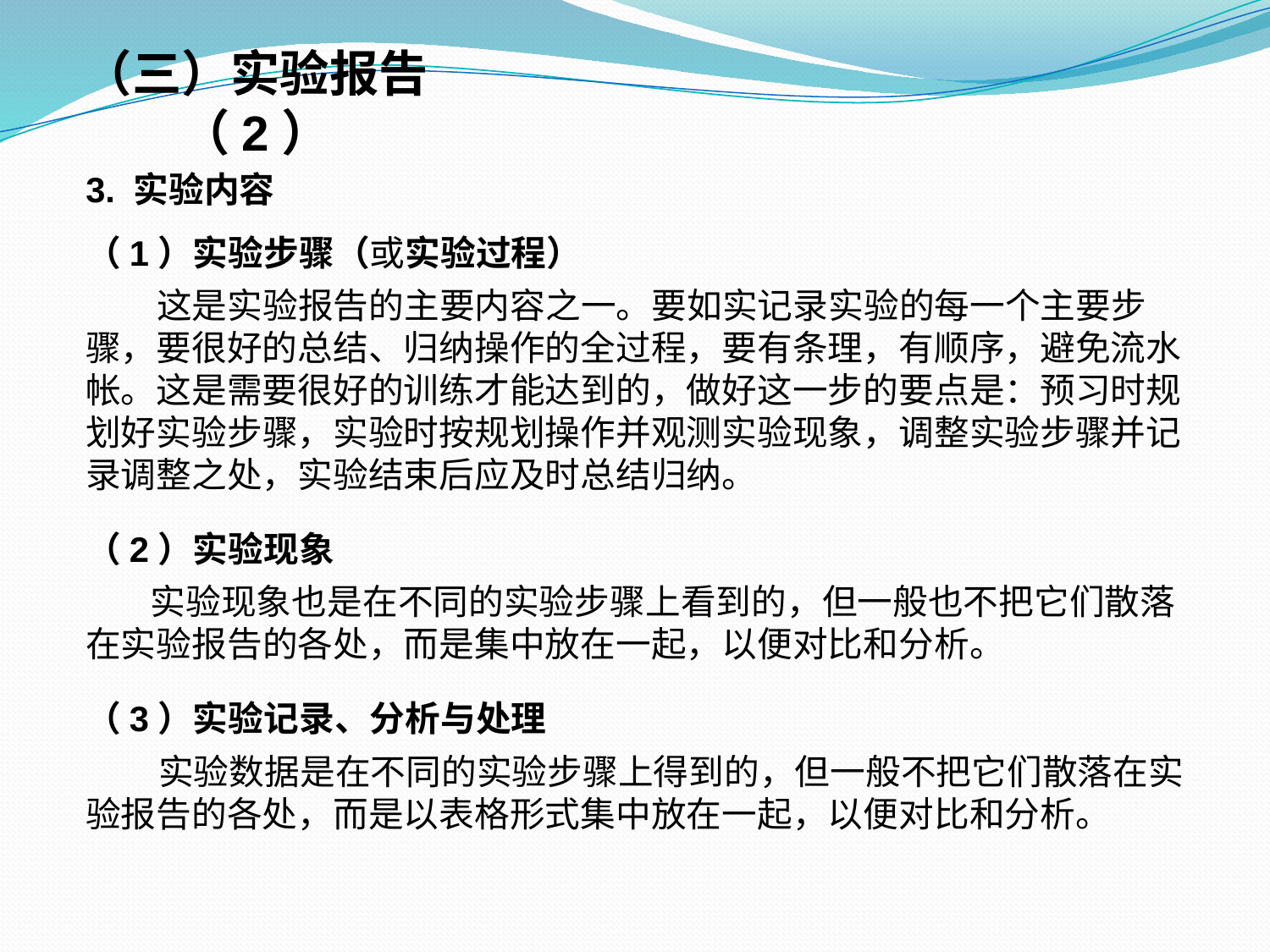

（三）实验报告（2）
3. 实验内容
（1）实验步骤（或实验过程）
        这是实验报告的主要内容之一。要如实记录实验的每一个主要步骤，要很好的总结、归纳操作的全过程，要有条理，有顺序，避免流水帐。这是需要很好的训练才能达到的，做好这一步的要点是：预习时规划好实验步骤，实验时按规划操作并观测实验现象，调整实验步骤并记录调整之处，实验结束后应及时总结归纳。
（2）实验现象
       实验现象也是在不同的实验步骤上看到的，但一般也不把它们散落在实验报告的各处，而是集中放在一起，以便对比和分析。
（3）实验记录、分析与处理
        实验数据是在不同的实验步骤上得到的，但一般不把它们散落在实验报告的各处，而是以表格形式集中放在一起，以便对比和分析。